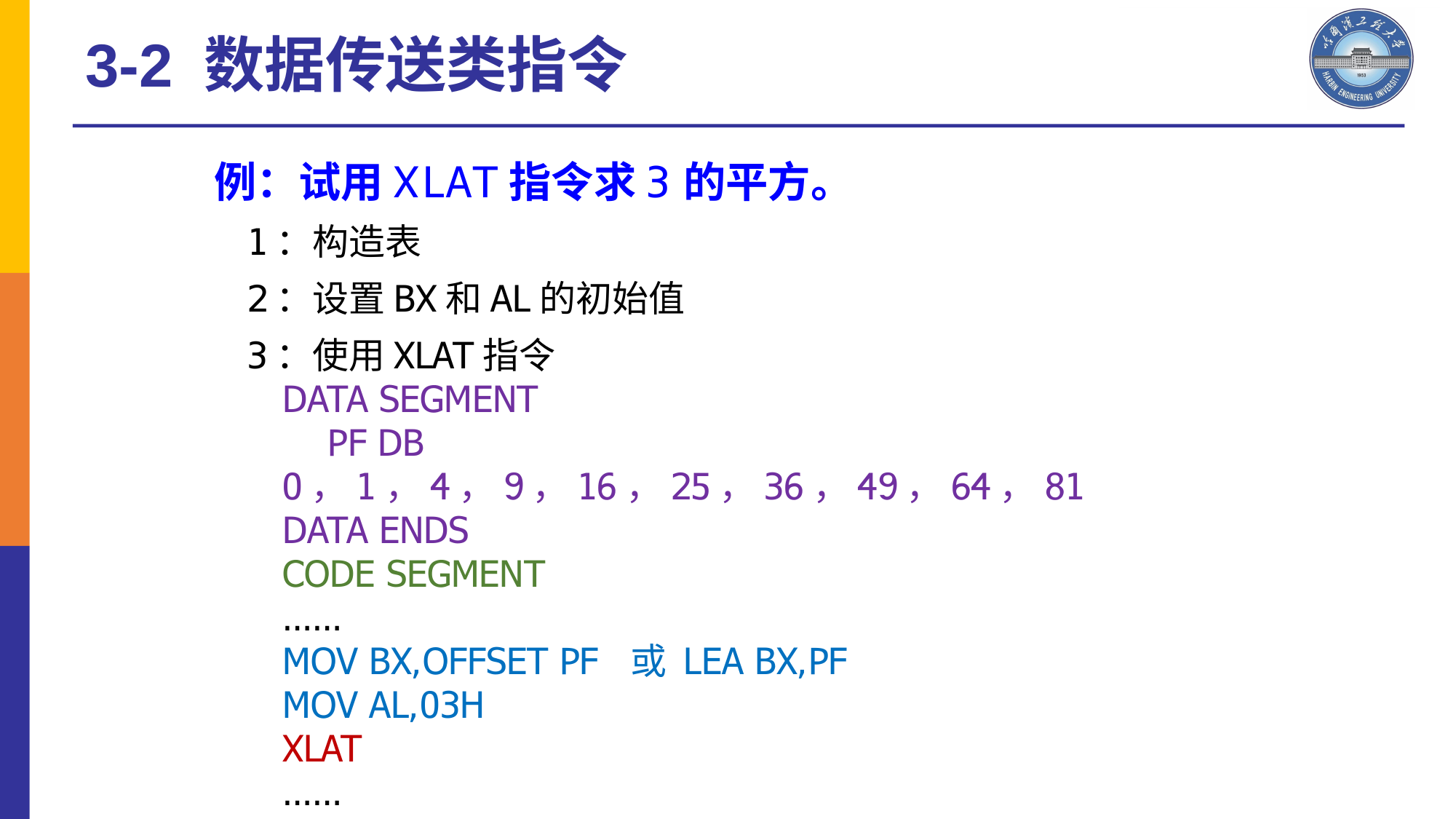

3-2 数据传送类指令
例：试用XLAT指令求3的平方。
   1：构造表
   2：设置BX和AL的初始值
   3：使用XLAT指令
DATA SEGMENT
    PF DB 0，1，4，9，16，25，36，49，64，81
DATA ENDS
CODE SEGMENT
……
MOV BX,OFFSET PF  或 LEA BX,PF
MOV AL,03H
XLAT
……
RET